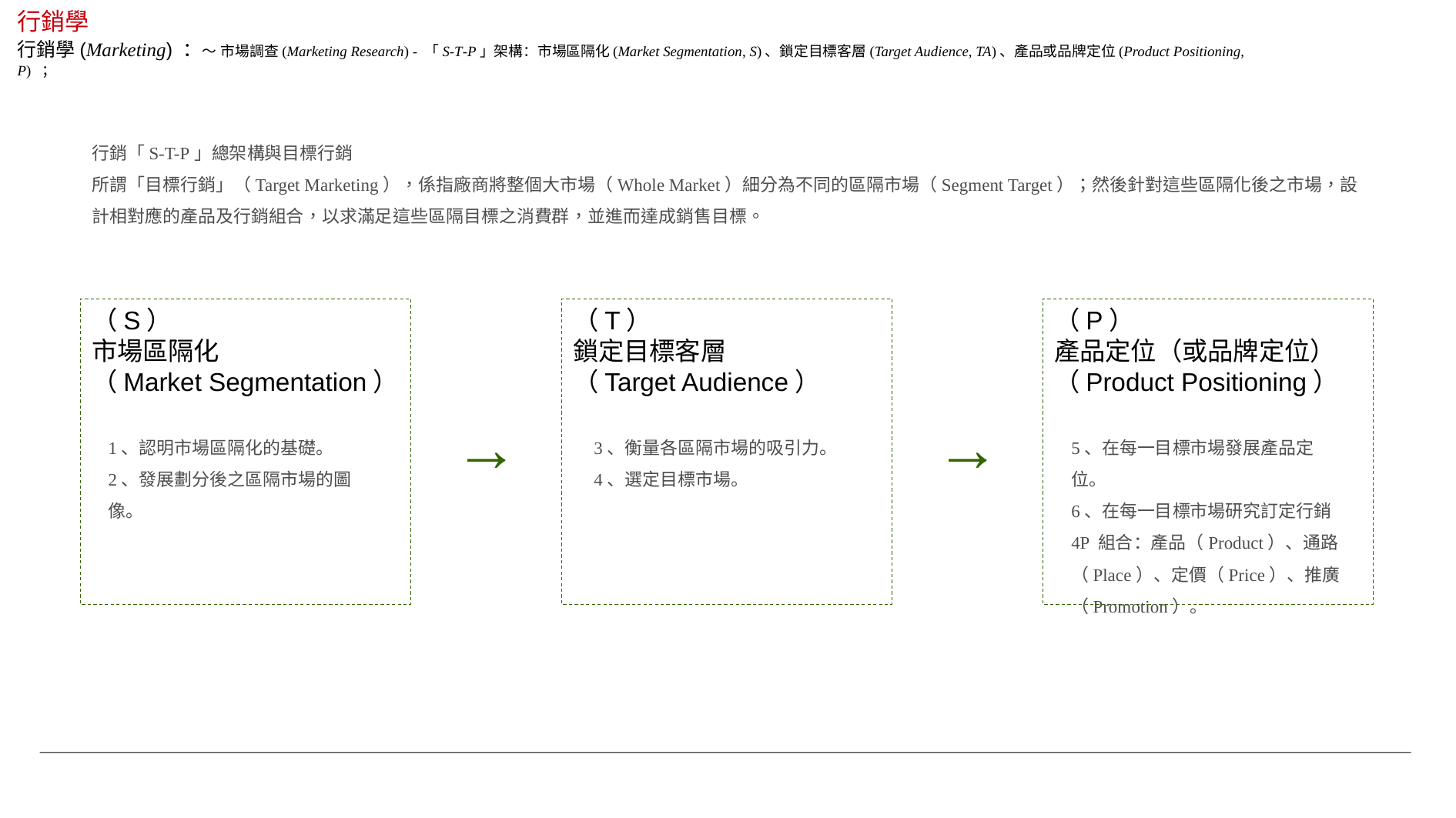

行銷學
行銷學(Marketing) ：～ 市場調查(Marketing Research) - 「S-T-P」架構：市場區隔化(Market Segmentation, S)、鎖定目標客層(Target Audience, TA)、產品或品牌定位(Product Positioning, P)  ；
行銷「S-T-P」總架構與目標行銷
所謂「目標行銷」（Target Marketing），係指廠商將整個大市場（Whole Market）細分為不同的區隔市場（Segment Target）；然後針對這些區隔化後之市場，設計相對應的產品及行銷組合，以求滿足這些區隔目標之消費群，並進而達成銷售目標。
（S）
市場區隔化
（Market Segmentation）
（T）
鎖定目標客層
（Target Audience）
（P）
產品定位（或品牌定位）
（Product Positioning）
→
→
1、認明市場區隔化的基礎。
2、發展劃分後之區隔市場的圖像。
3、衡量各區隔市場的吸引力。
4、選定目標市場。
5、在每一目標市場發展產品定位。
6、在每一目標市場研究訂定行銷4P 組合：產品（Product）、通路（Place）、定價（Price）、推廣（Promotion）。